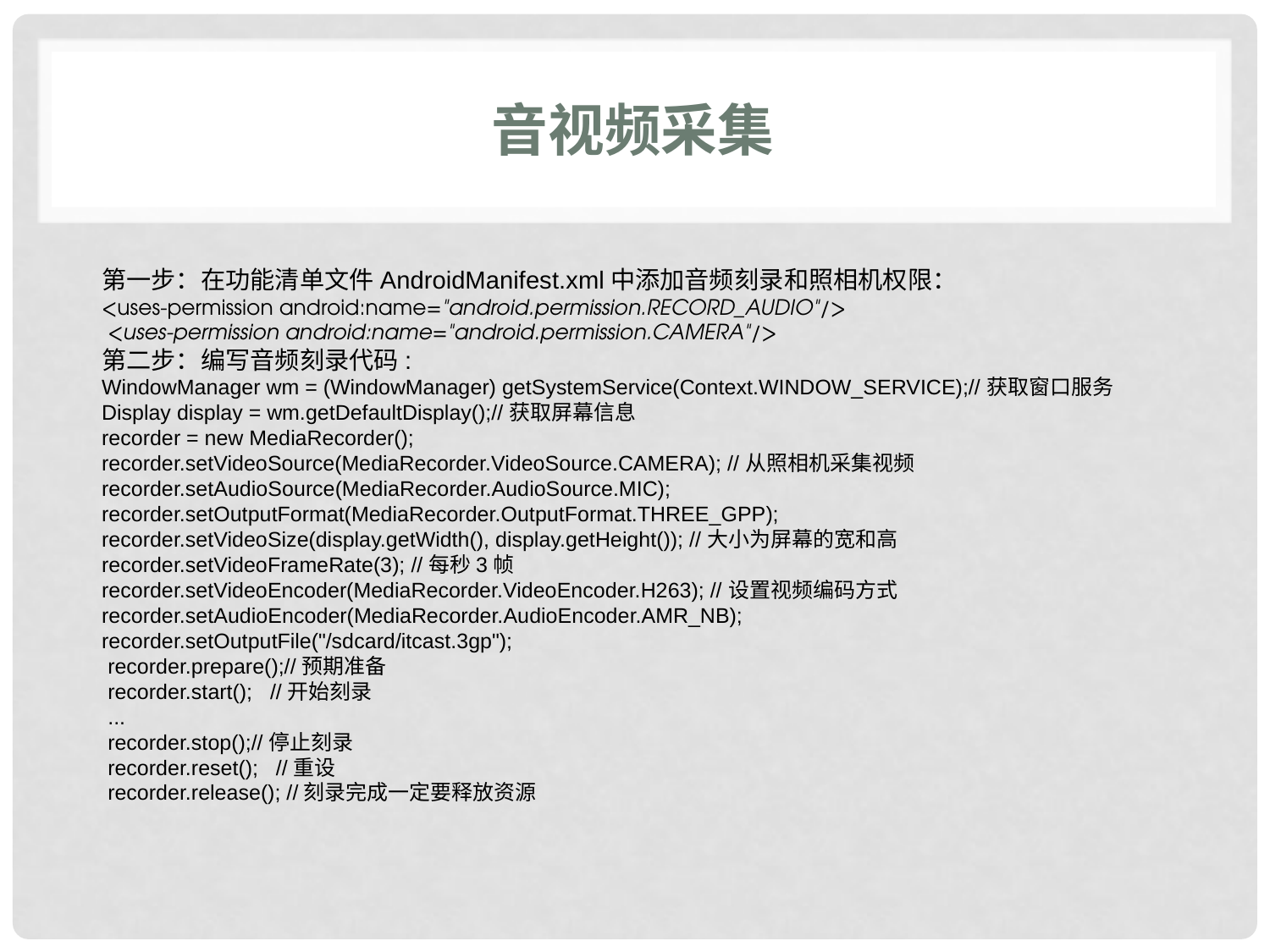

# 音视频采集
第一步：在功能清单文件AndroidManifest.xml中添加音频刻录和照相机权限：
<uses-permission android:name="android.permission.RECORD_AUDIO"/>
 <uses-permission android:name="android.permission.CAMERA"/>
第二步：编写音频刻录代码:
WindowManager wm = (WindowManager) getSystemService(Context.WINDOW_SERVICE);//获取窗口服务
Display display = wm.getDefaultDisplay();//获取屏幕信息
recorder = new MediaRecorder();
recorder.setVideoSource(MediaRecorder.VideoSource.CAMERA); //从照相机采集视频
recorder.setAudioSource(MediaRecorder.AudioSource.MIC);
recorder.setOutputFormat(MediaRecorder.OutputFormat.THREE_GPP);
recorder.setVideoSize(display.getWidth(), display.getHeight()); //大小为屏幕的宽和高
recorder.setVideoFrameRate(3); //每秒3帧
recorder.setVideoEncoder(MediaRecorder.VideoEncoder.H263); //设置视频编码方式
recorder.setAudioEncoder(MediaRecorder.AudioEncoder.AMR_NB);
recorder.setOutputFile("/sdcard/itcast.3gp");
 recorder.prepare();//预期准备
 recorder.start();   //开始刻录
 ...
 recorder.stop();//停止刻录
 recorder.reset();   //重设
 recorder.release(); //刻录完成一定要释放资源